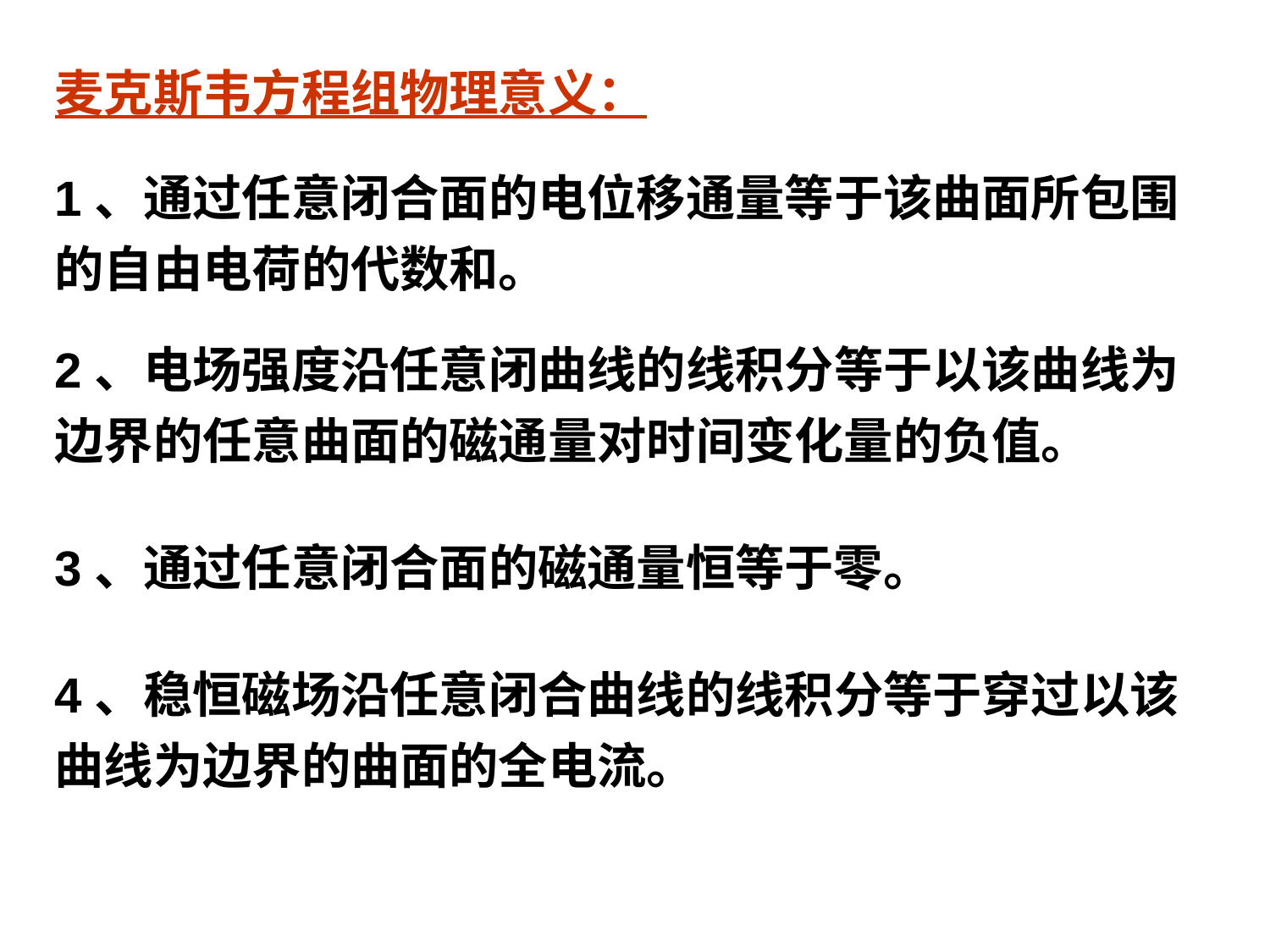

麦克斯韦方程组物理意义：
1、通过任意闭合面的电位移通量等于该曲面所包围的自由电荷的代数和。
2、电场强度沿任意闭曲线的线积分等于以该曲线为边界的任意曲面的磁通量对时间变化量的负值。
3、通过任意闭合面的磁通量恒等于零。
4、稳恒磁场沿任意闭合曲线的线积分等于穿过以该曲线为边界的曲面的全电流。